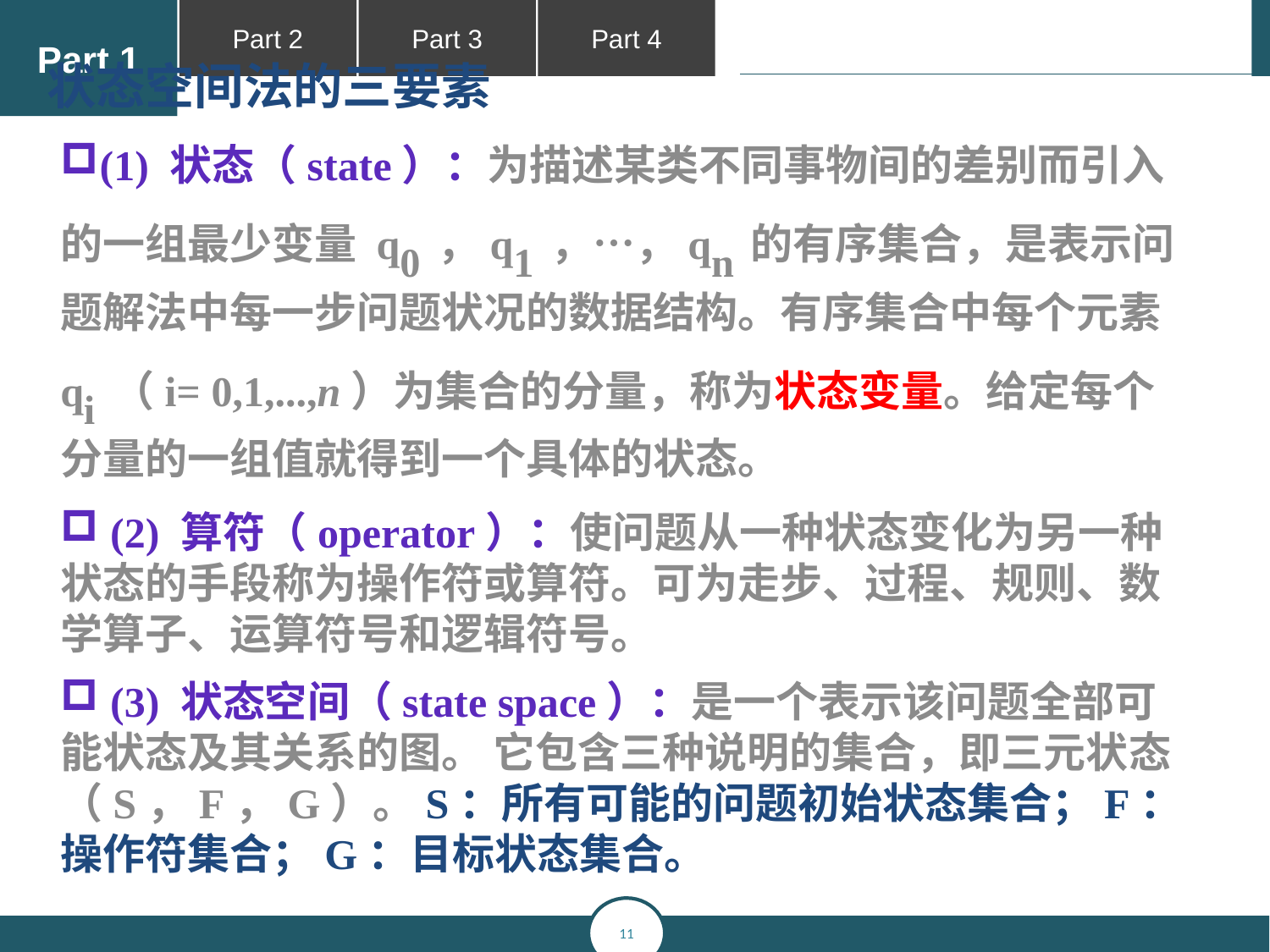

状态空间法的三要素
(1) 状态（state）：为描述某类不同事物间的差别而引入的一组最少变量 q0，q1，…，qn的有序集合，是表示问题解法中每一步问题状况的数据结构。有序集合中每个元素qi（i= 0,1,...,n）为集合的分量，称为状态变量。给定每个分量的一组值就得到一个具体的状态。
 (2) 算符（operator）：使问题从一种状态变化为另一种状态的手段称为操作符或算符。可为走步、过程、规则、数学算子、运算符号和逻辑符号。
 (3) 状态空间（state space）：是一个表示该问题全部可能状态及其关系的图。 它包含三种说明的集合，即三元状态（S，F，G）。S：所有可能的问题初始状态集合；F：操作符集合；G：目标状态集合。